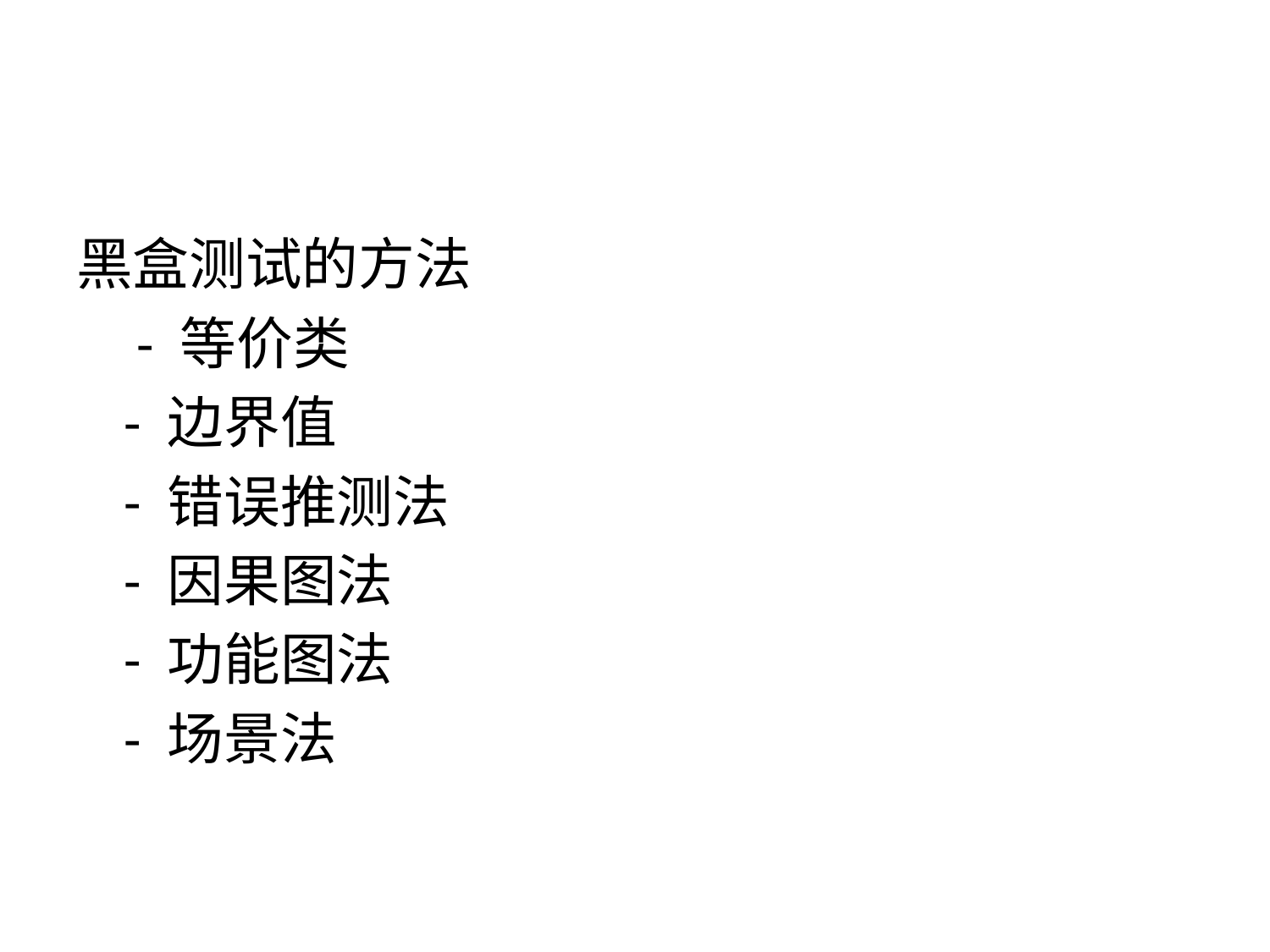

#
黑盒测试的方法
 	 - 等价类
	- 边界值
	- 错误推测法
	- 因果图法
	- 功能图法
	- 场景法